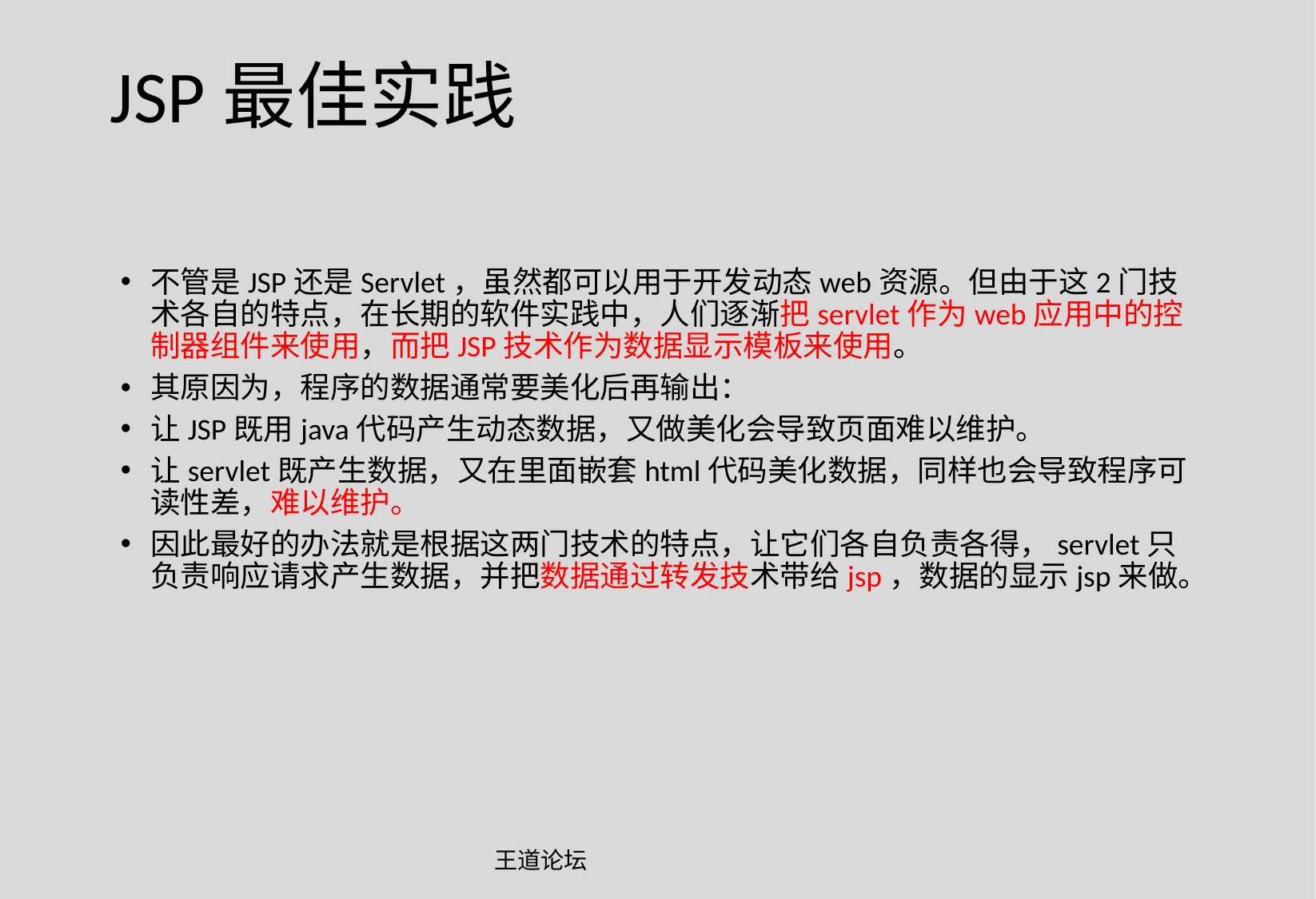

JSP最佳实践
不管是JSP还是Servlet，虽然都可以用于开发动态web资源。但由于这2门技术各自的特点，在长期的软件实践中，人们逐渐把servlet作为web应用中的控制器组件来使用，而把JSP技术作为数据显示模板来使用。
其原因为，程序的数据通常要美化后再输出：
让JSP既用java代码产生动态数据，又做美化会导致页面难以维护。
让servlet既产生数据，又在里面嵌套html代码美化数据，同样也会导致程序可读性差，难以维护。
因此最好的办法就是根据这两门技术的特点，让它们各自负责各得，servlet只负责响应请求产生数据，并把数据通过转发技术带给jsp，数据的显示jsp来做。
王道论坛